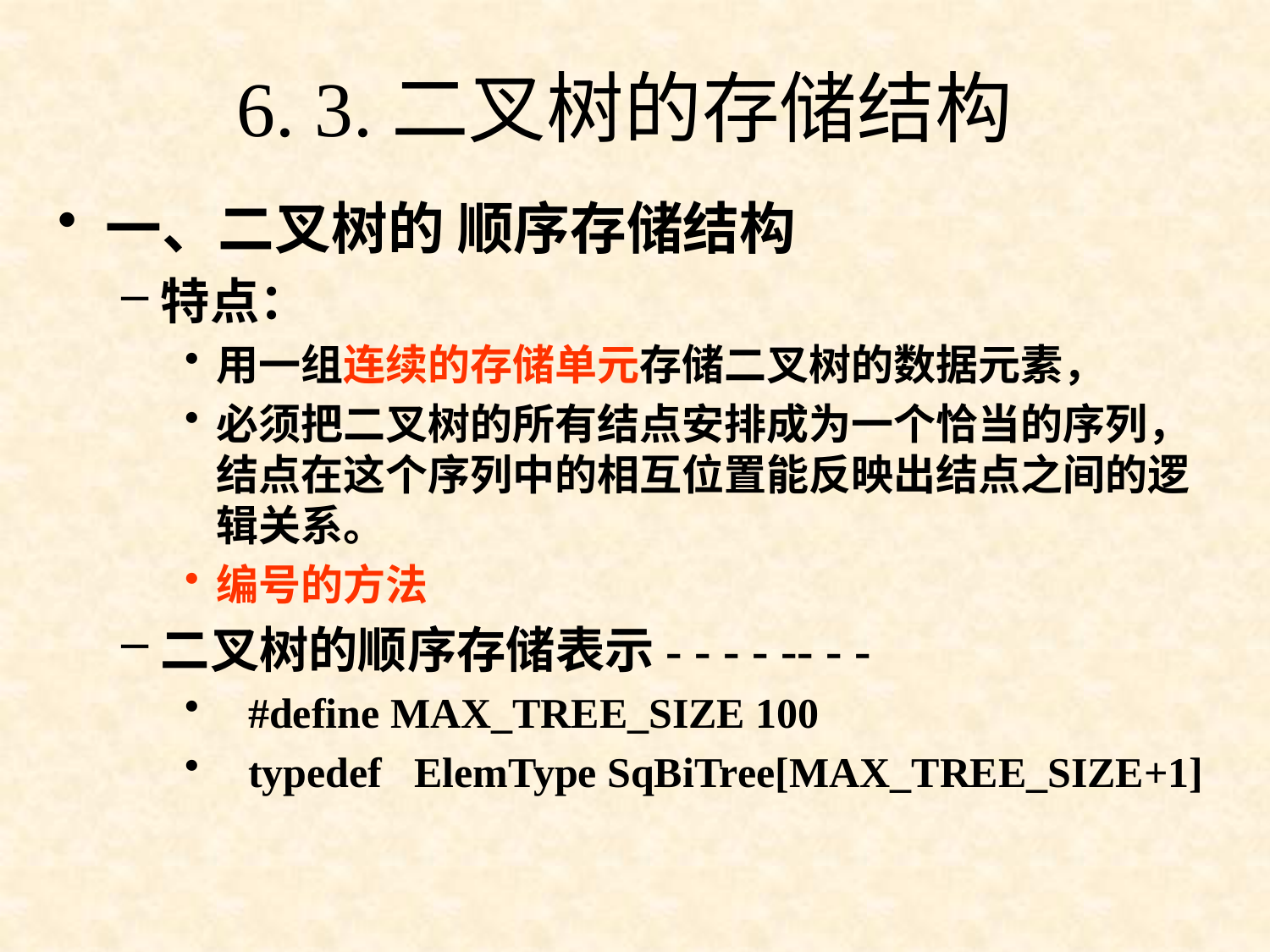

# 6. 3.二叉树的存储结构
一、二叉树的 顺序存储结构
特点：
用一组连续的存储单元存储二叉树的数据元素，
必须把二叉树的所有结点安排成为一个恰当的序列，结点在这个序列中的相互位置能反映出结点之间的逻辑关系。
编号的方法
二叉树的顺序存储表示- - - - -- - -
   #define MAX_TREE_SIZE 100
   typedef   ElemType SqBiTree[MAX_TREE_SIZE+1]